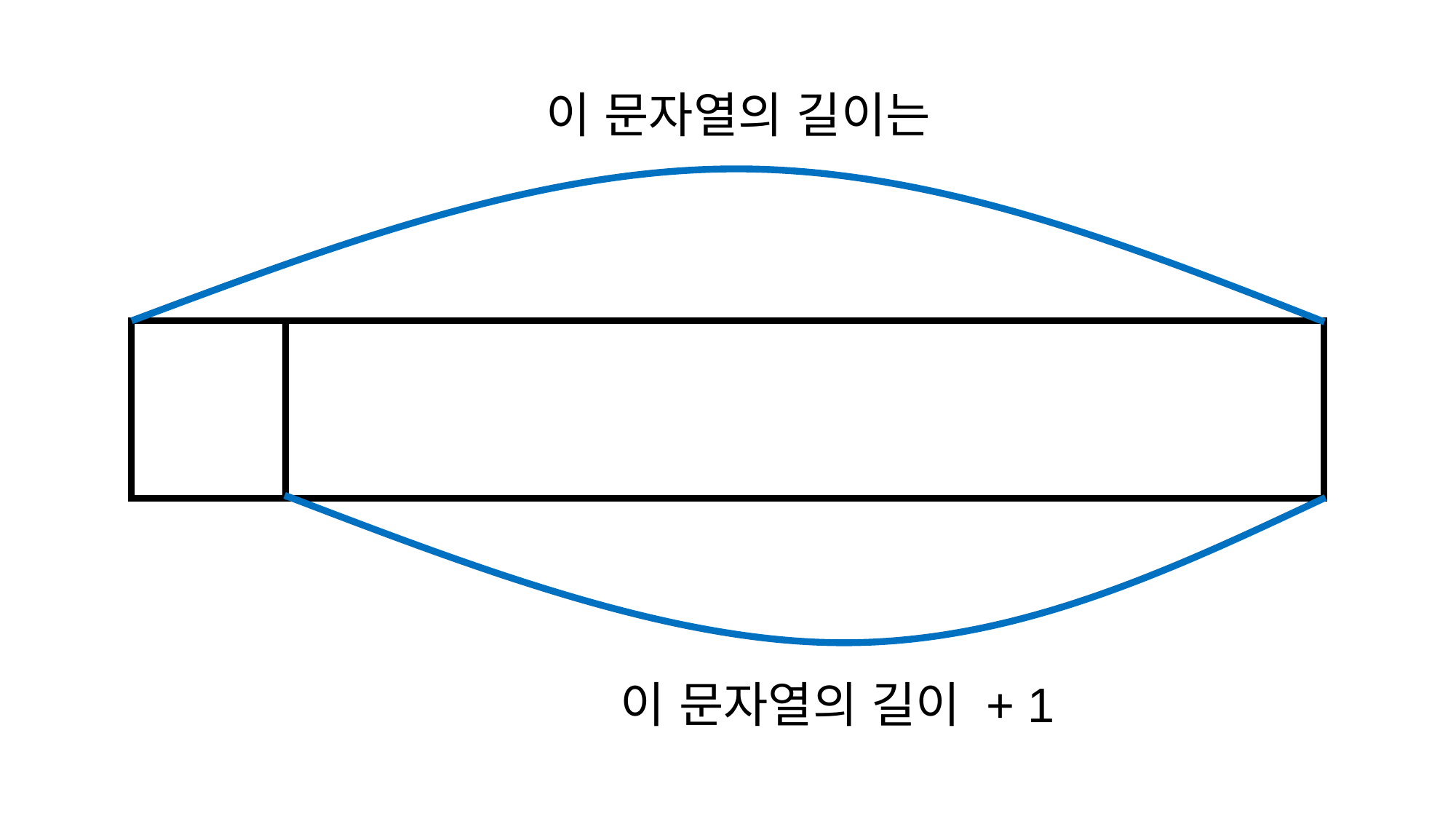

이 문자열의 길이는

이 문자열의 길이 + 1